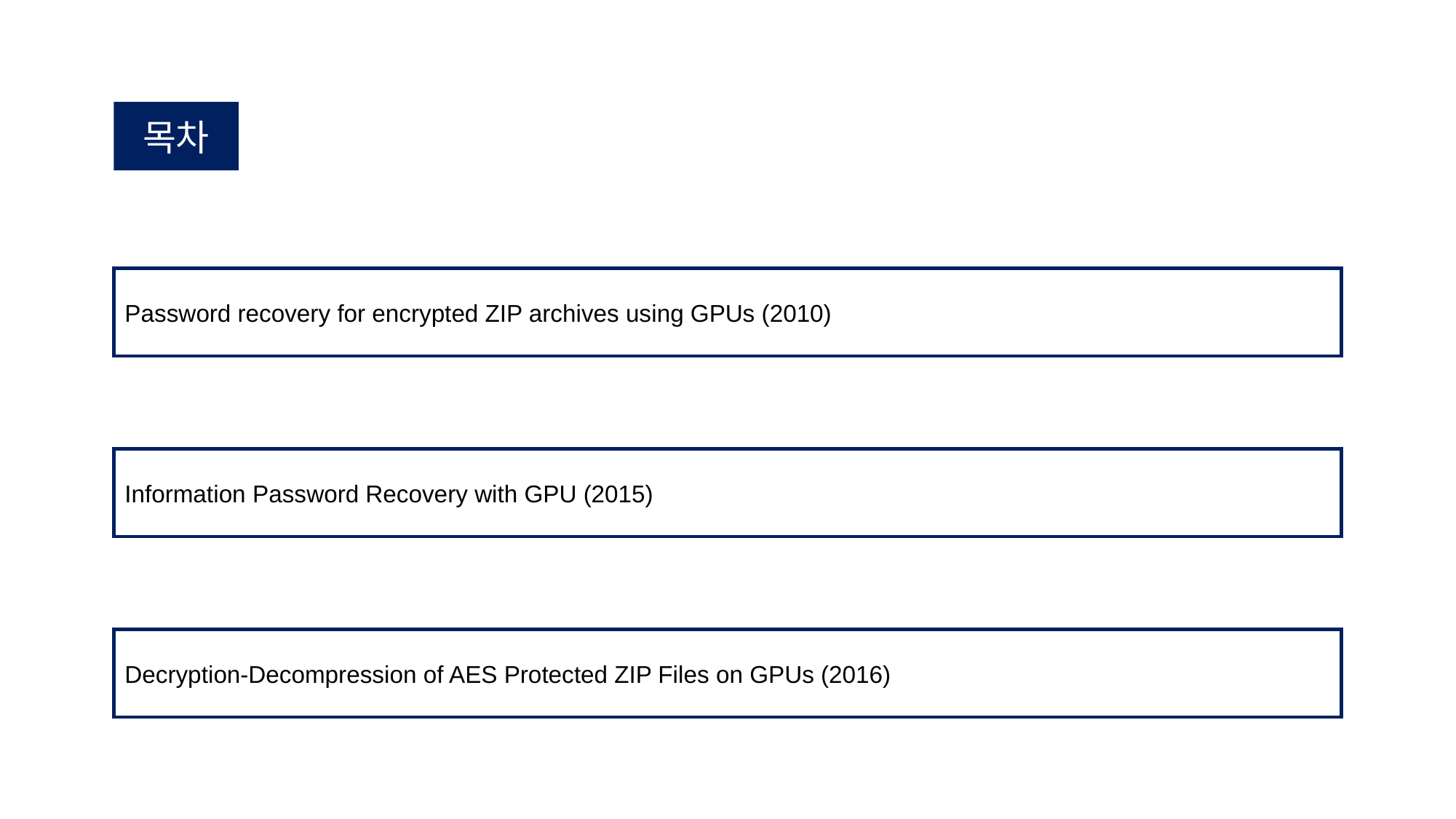

목차
Password recovery for encrypted ZIP archives using GPUs (2010)
Information Password Recovery with GPU (2015)
Decryption-Decompression of AES Protected ZIP Files on GPUs (2016)